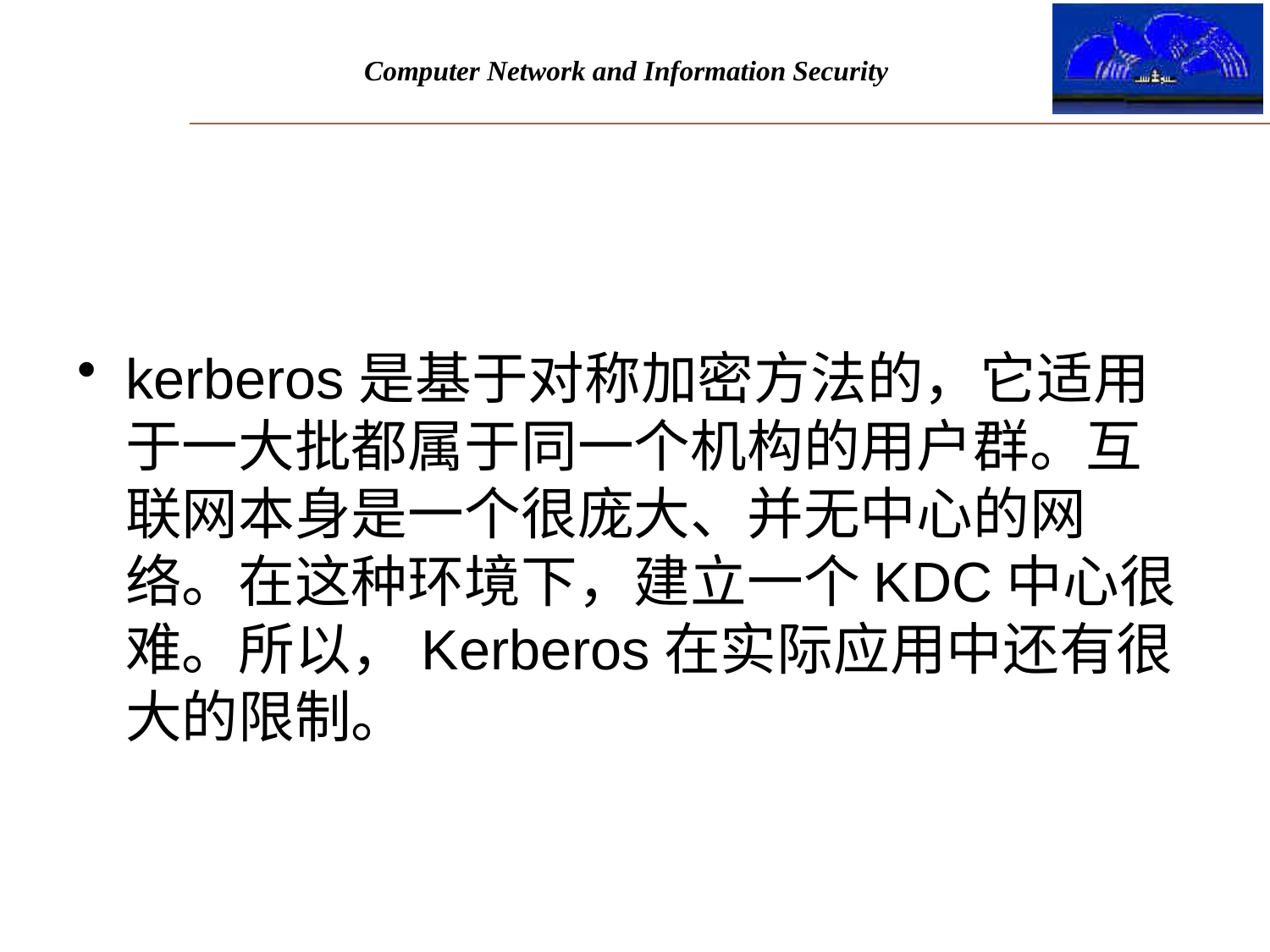

#
kerberos是基于对称加密方法的，它适用于一大批都属于同一个机构的用户群。互联网本身是一个很庞大、并无中心的网络。在这种环境下，建立一个KDC中心很难。所以，Kerberos在实际应用中还有很大的限制。